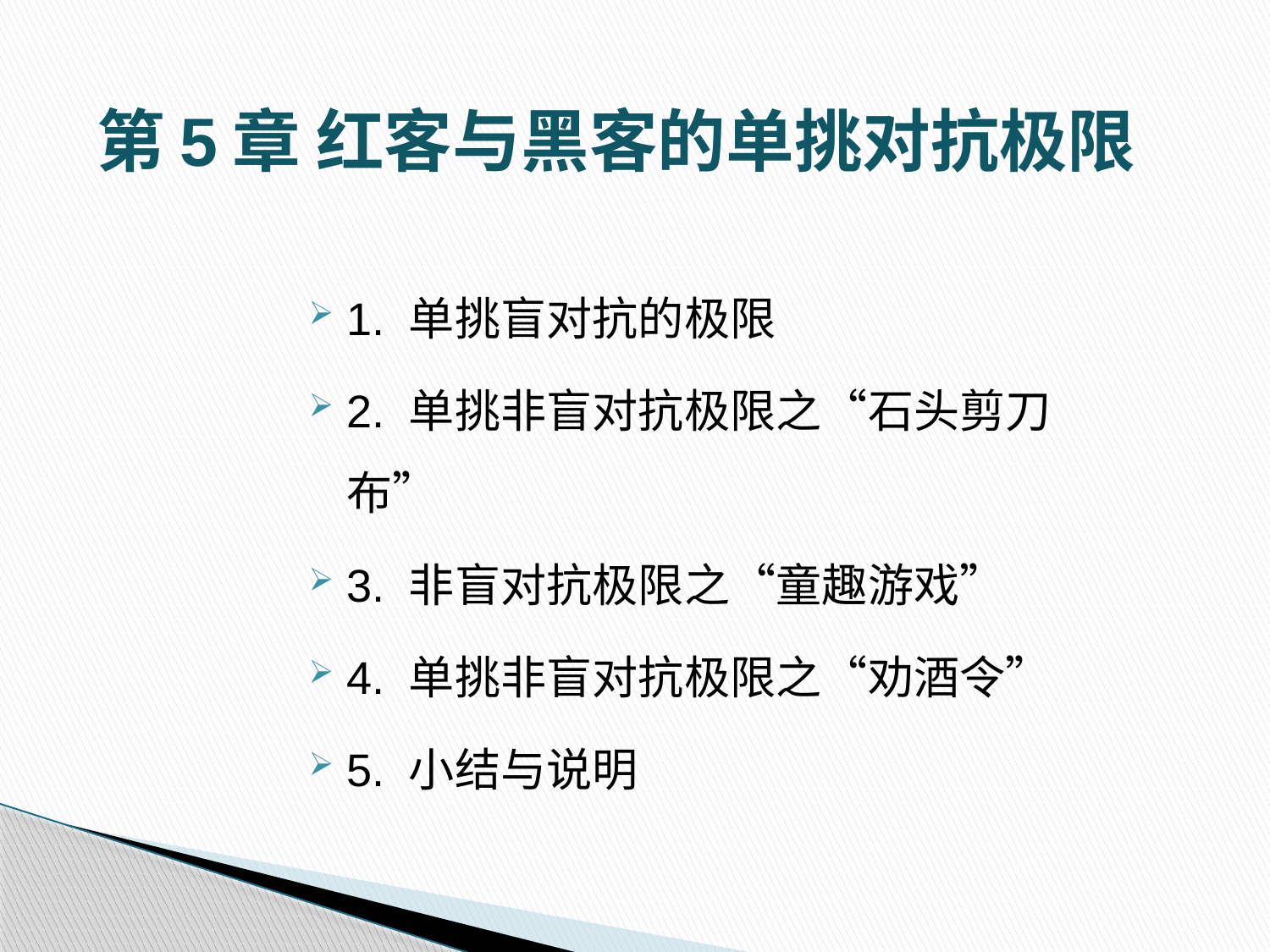

第5章 红客与黑客的单挑对抗极限
1. 单挑盲对抗的极限
2. 单挑非盲对抗极限之“石头剪刀布”
3. 非盲对抗极限之“童趣游戏”
4. 单挑非盲对抗极限之“劝酒令”
5. 小结与说明